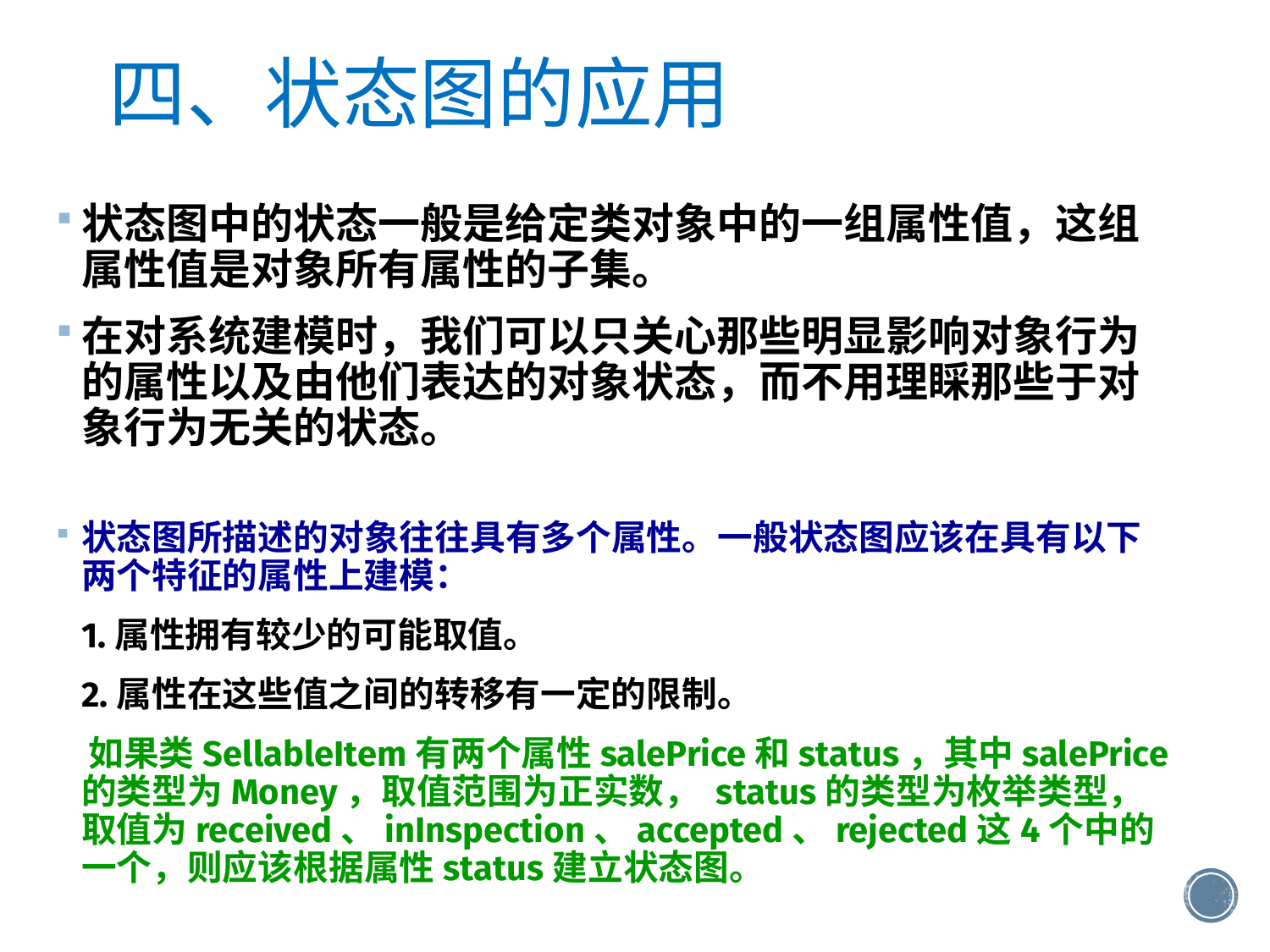

四、状态图的应用
状态图中的状态一般是给定类对象中的一组属性值，这组属性值是对象所有属性的子集。
在对系统建模时，我们可以只关心那些明显影响对象行为的属性以及由他们表达的对象状态，而不用理睬那些于对象行为无关的状态。
状态图所描述的对象往往具有多个属性。一般状态图应该在具有以下两个特征的属性上建模：
   1.属性拥有较少的可能取值。
   2.属性在这些值之间的转移有一定的限制。
   如果类SellableItem有两个属性salePrice和status，其中salePrice的类型为Money，取值范围为正实数， status的类型为枚举类型，取值为received、inInspection、accepted、rejected这4个中的一个，则应该根据属性status建立状态图。